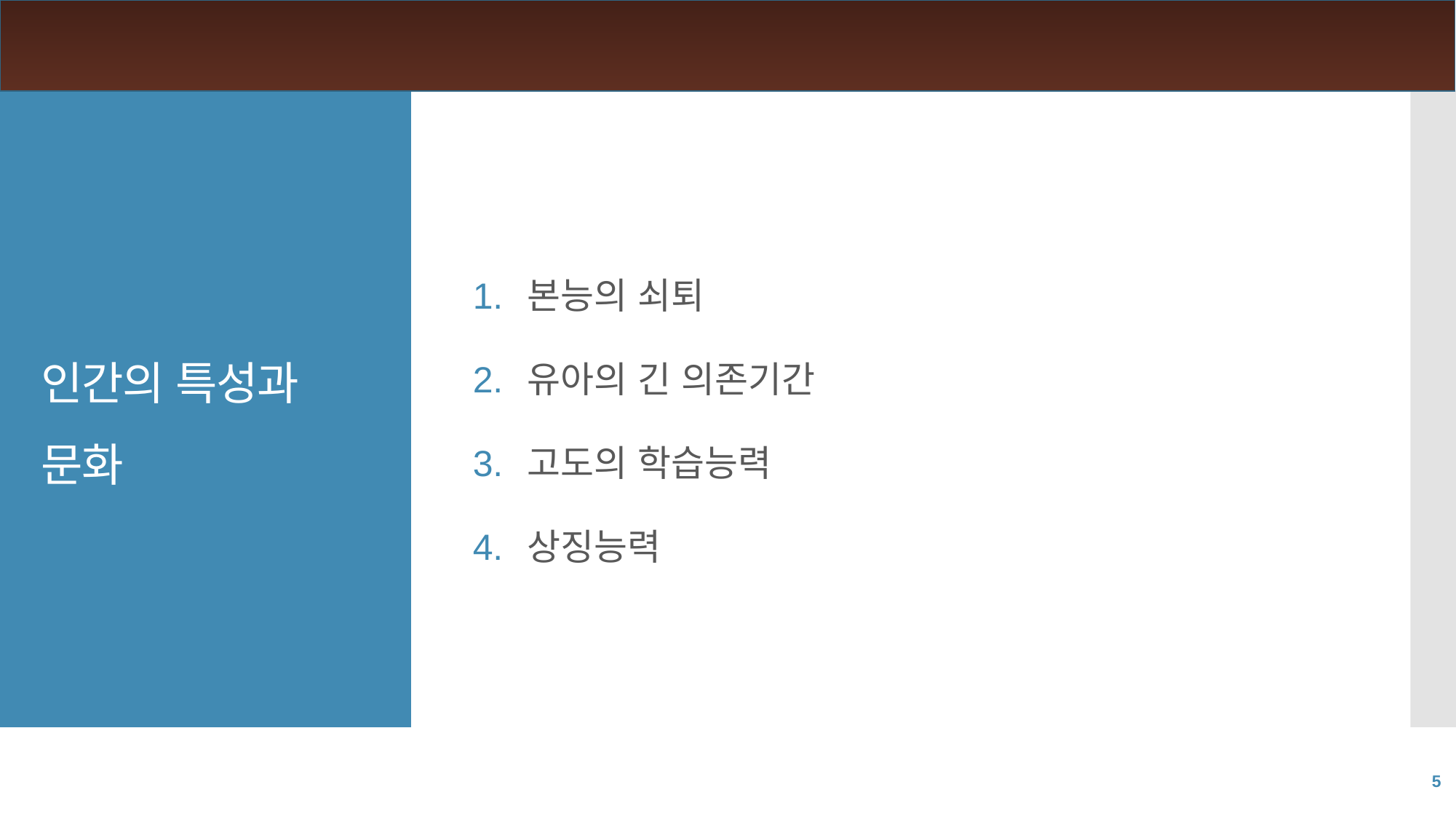

본능의 쇠퇴
유아의 긴 의존기간
고도의 학습능력
상징능력
# 인간의 특성과 문화
5